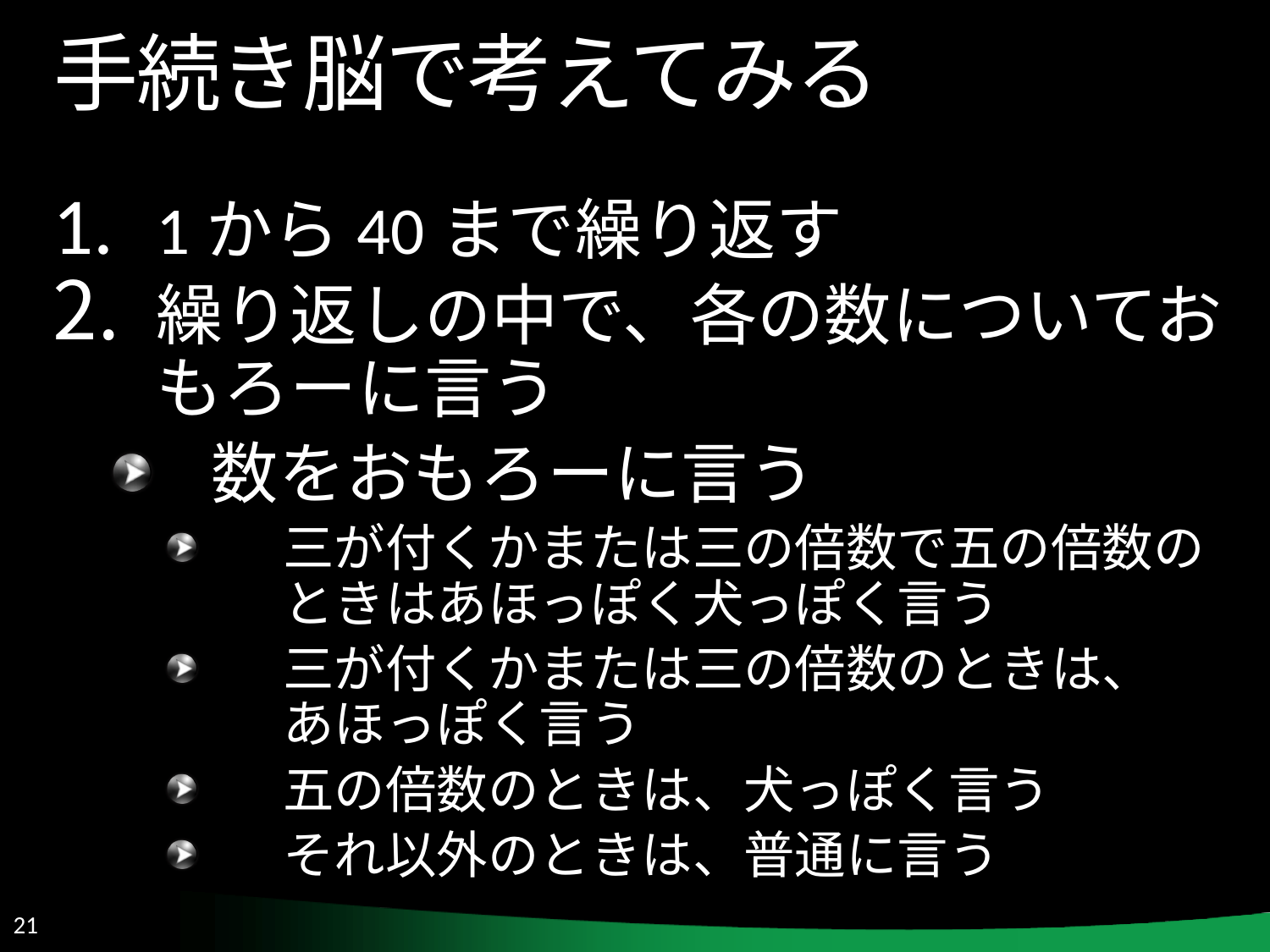

# 手続き脳で考えてみる
1から40まで繰り返す
繰り返しの中で、各の数についておもろーに言う
数をおもろーに言う
三が付くかまたは三の倍数で五の倍数のときはあほっぽく犬っぽく言う
三が付くかまたは三の倍数のときは、
あほっぽく言う
五の倍数のときは、犬っぽく言う
それ以外のときは、普通に言う